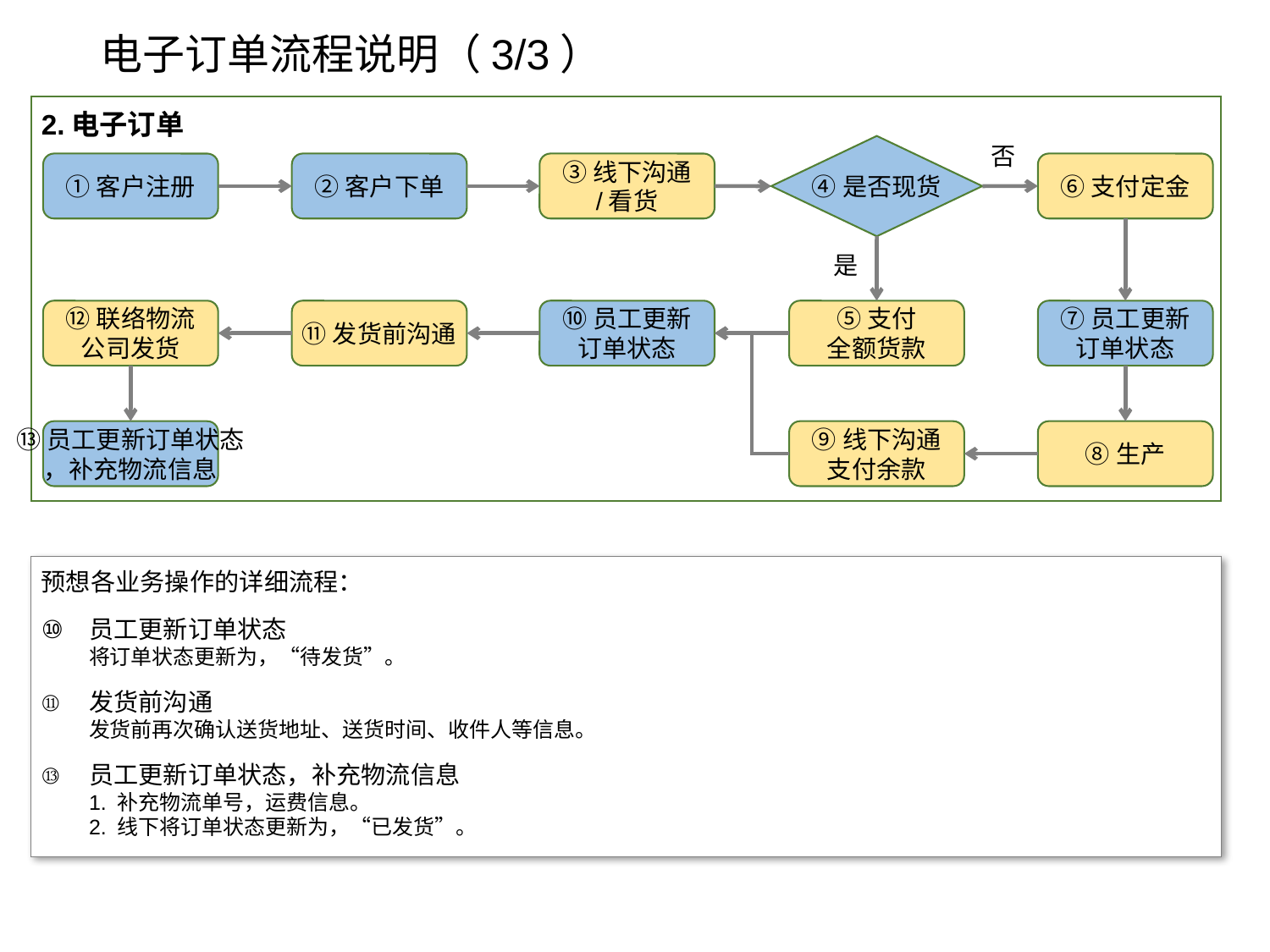

# 电子订单流程说明（3/3）
2.电子订单
否
④是否现货
①客户注册
②客户下单
③线下沟通
/看货
⑥支付定金
是
⑫联络物流
公司发货
⑪发货前沟通
⑩员工更新
订单状态
⑤支付
全额货款
⑦员工更新
订单状态
⑬员工更新订单状态
，补充物流信息
⑨线下沟通
支付余款
⑧生产
预想各业务操作的详细流程：
员工更新订单状态
将订单状态更新为，“待发货”。
发货前沟通
发货前再次确认送货地址、送货时间、收件人等信息。
员工更新订单状态，补充物流信息
1. 补充物流单号，运费信息。
2. 线下将订单状态更新为，“已发货”。